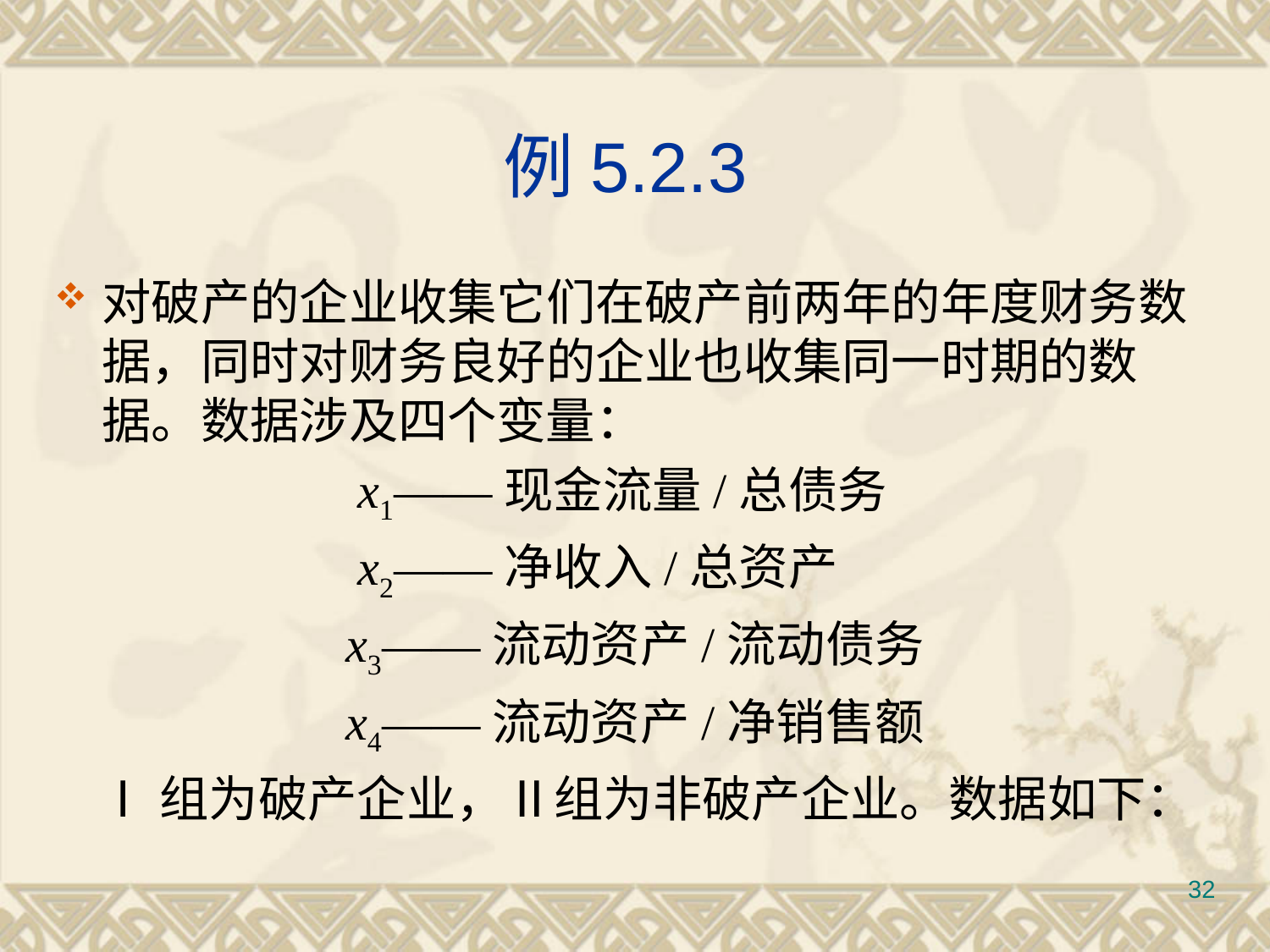

# 例5.2.3
对破产的企业收集它们在破产前两年的年度财务数据，同时对财务良好的企业也收集同一时期的数据。数据涉及四个变量：
		    x1——现金流量/总债务
		    x2——净收入/总资产
x3——流动资产/流动债务
x4——流动资产/净销售额
    Ⅰ组为破产企业，Ⅱ组为非破产企业。数据如下：
32